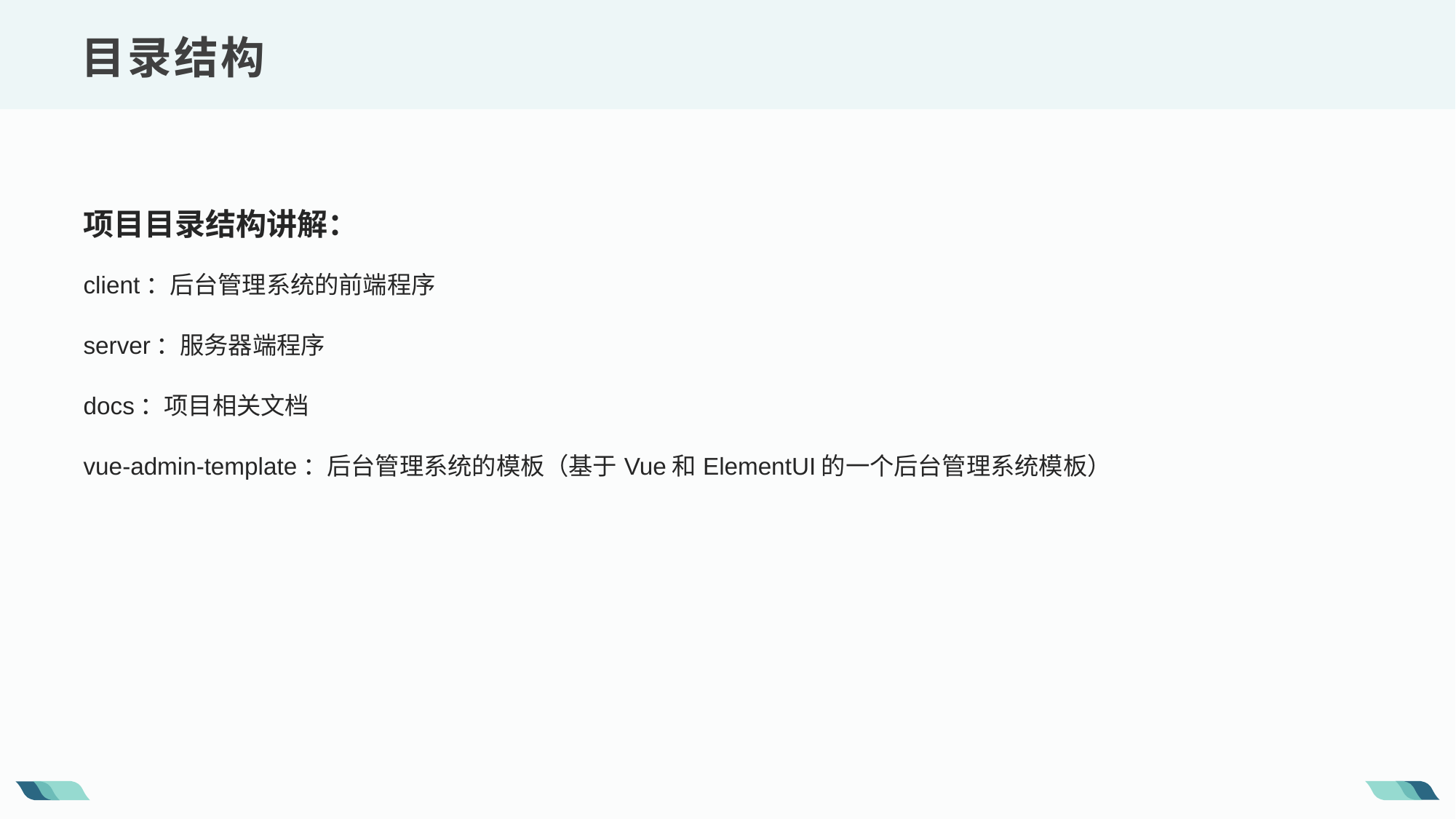

目录结构
项目目录结构讲解：
client：后台管理系统的前端程序
server：服务器端程序
docs：项目相关文档
vue-admin-template：后台管理系统的模板（基于Vue和ElementUI的一个后台管理系统模板）